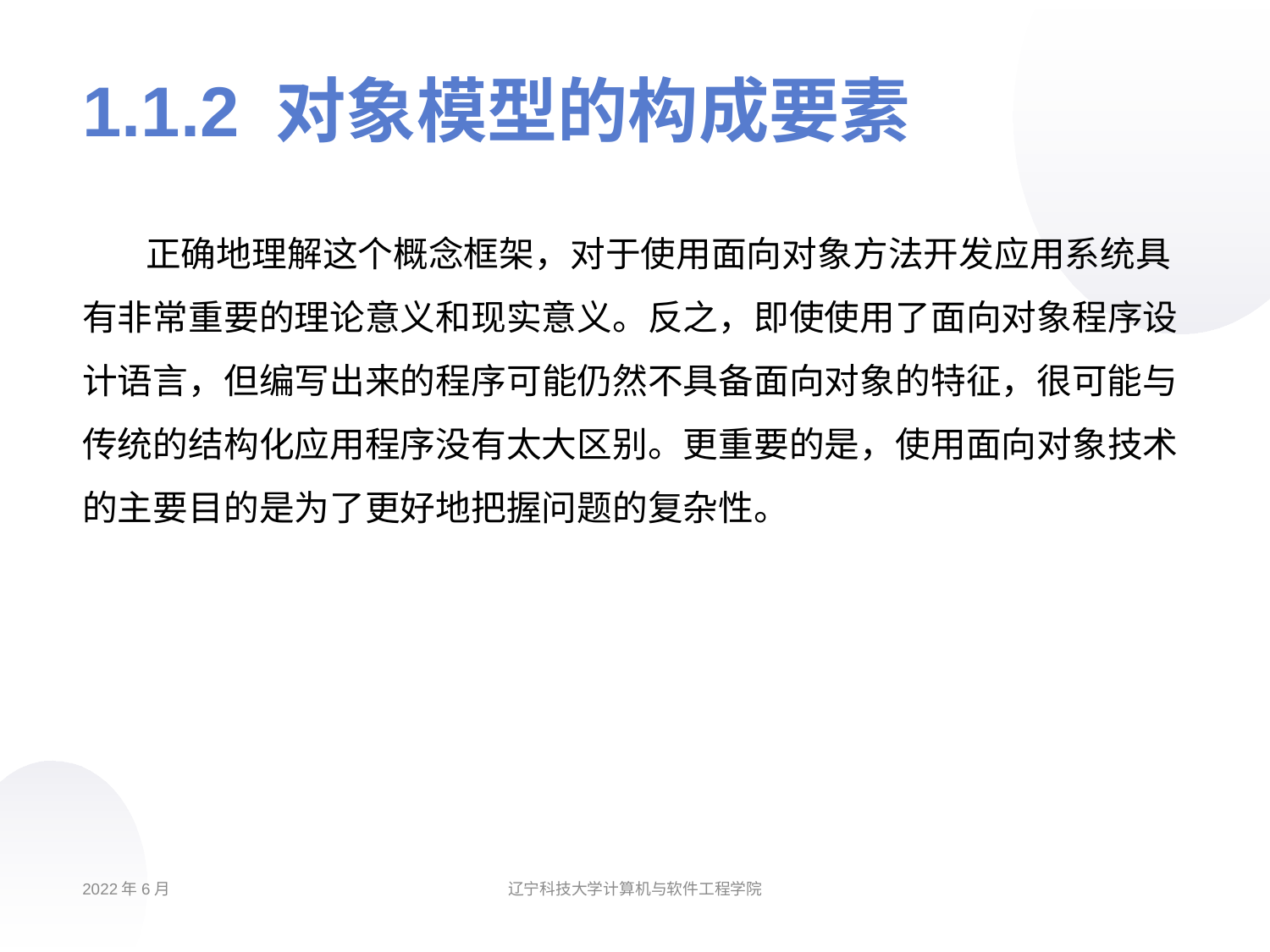

# 1.1.2 对象模型的构成要素
正确地理解这个概念框架，对于使用面向对象方法开发应用系统具有非常重要的理论意义和现实意义。反之，即使使用了面向对象程序设计语言，但编写出来的程序可能仍然不具备面向对象的特征，很可能与传统的结构化应用程序没有太大区别。更重要的是，使用面向对象技术的主要目的是为了更好地把握问题的复杂性。

2022年6月
辽宁科技大学计算机与软件工程学院
26